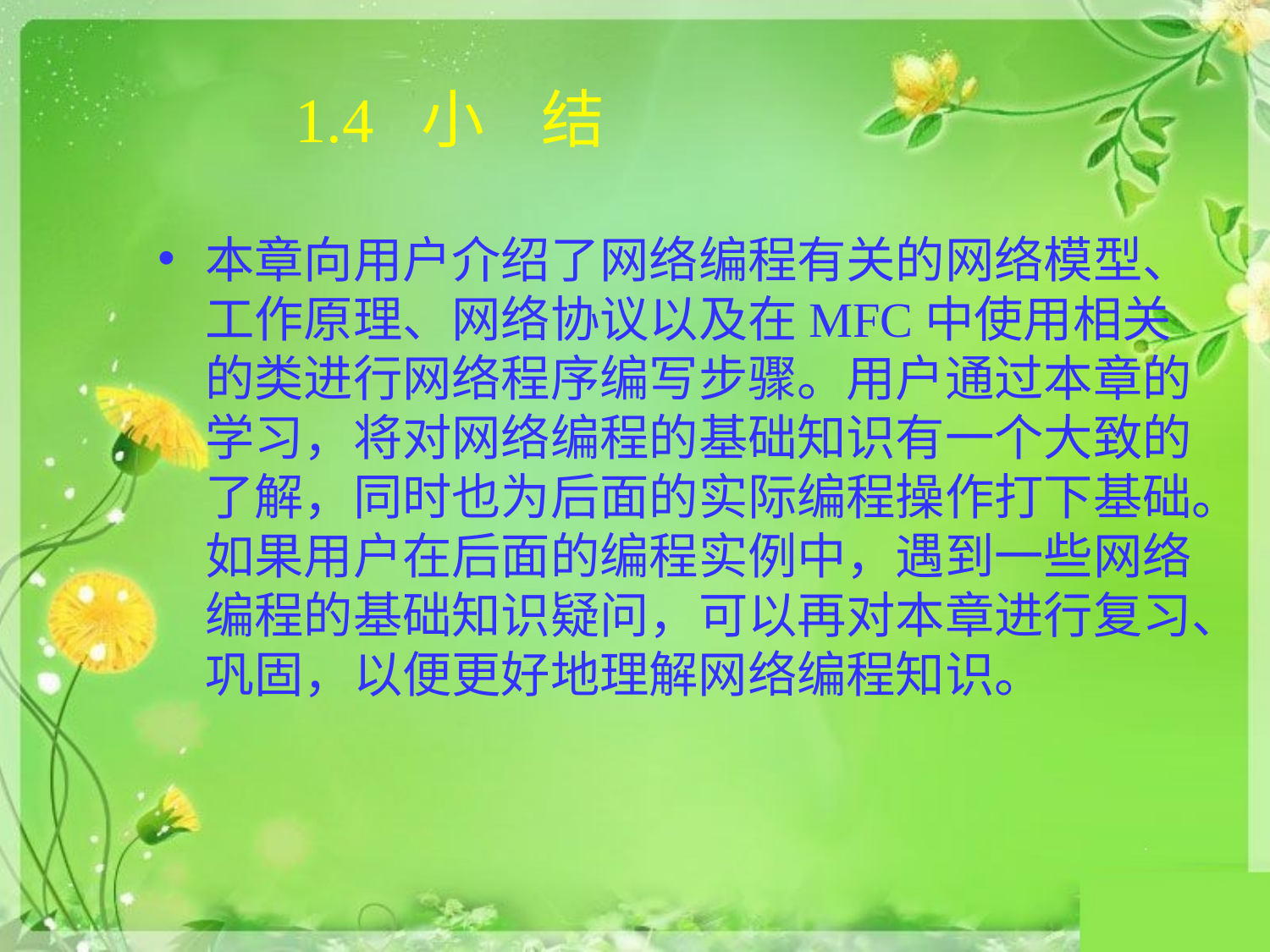

# 1.4  小    结
本章向用户介绍了网络编程有关的网络模型、工作原理、网络协议以及在MFC中使用相关的类进行网络程序编写步骤。用户通过本章的学习，将对网络编程的基础知识有一个大致的了解，同时也为后面的实际编程操作打下基础。如果用户在后面的编程实例中，遇到一些网络编程的基础知识疑问，可以再对本章进行复习、巩固，以便更好地理解网络编程知识。